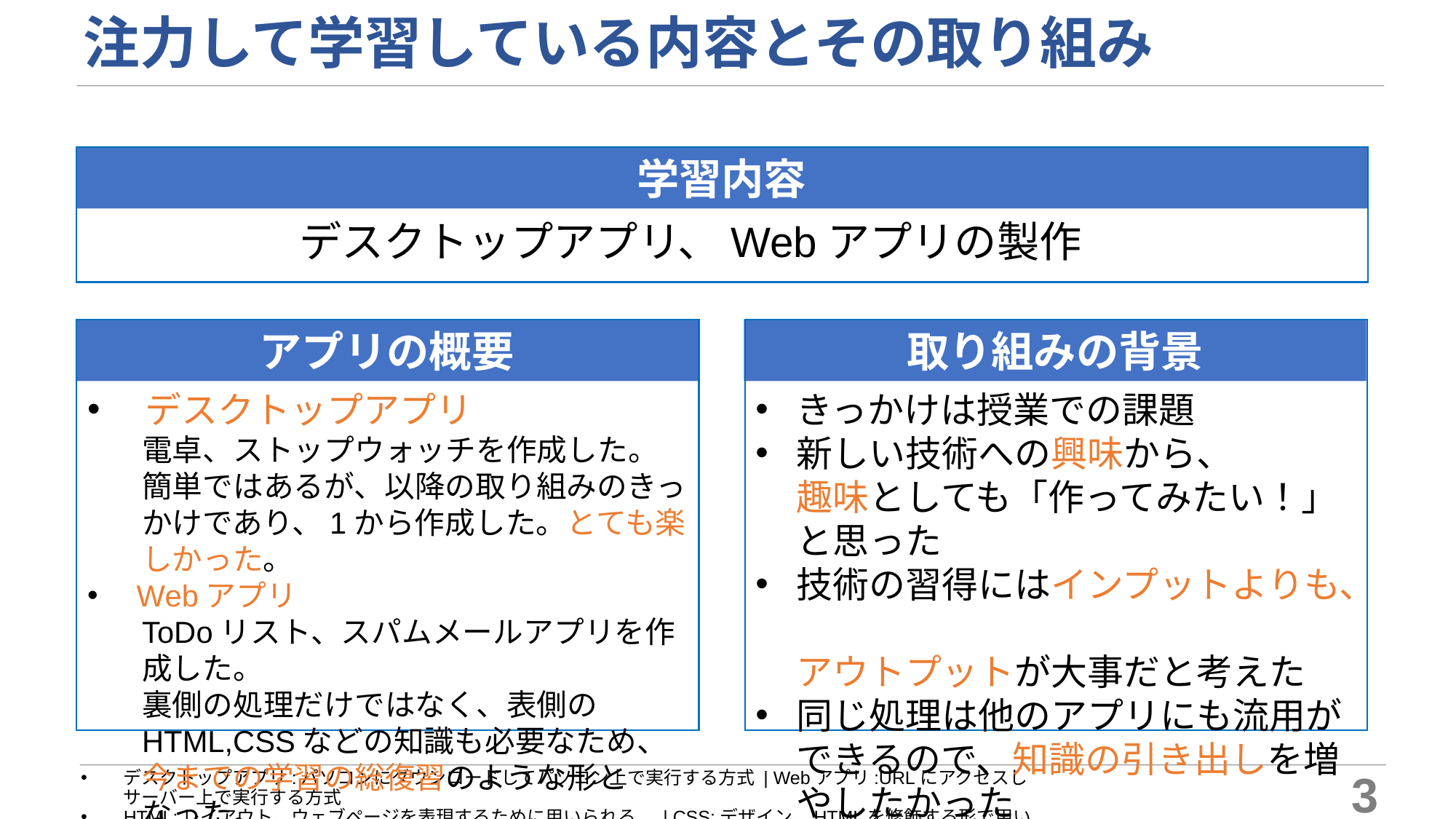

# 注力して学習している内容とその取り組み
学習内容

          デスクトップアプリ、Webアプリの製作取り組み
アプリの概要
取り組みの背景

 デスクトップアプリ
電卓、ストップウォッチを作成した。
簡単ではあるが、以降の取り組みのきっかけであり、1から作成した。とても楽しかった。
 Webアプリ
ToDoリスト、スパムメールアプリを作成した。
裏側の処理だけではなく、表側のHTML,CSSなどの知識も必要なため、今までの学習の総復習のような形となった。
きっかけは授業での課題
新しい技術への興味から、
趣味としても「作ってみたい！」と思った
技術の習得にはインプットよりも、
アウトプットが大事だと考えた
同じ処理は他のアプリにも流用ができるので、知識の引き出しを増やしたかった
デスクトップアプリ:パソコンにダウンロードしてパソコン上で実行する方式 | Webアプリ:URLにアクセスしサーバー上で実行する方式
HTML:レイアウト。ウェブページを表現するために用いられる。 | CSS:デザイン。HTMLを修飾する形で用いられる。